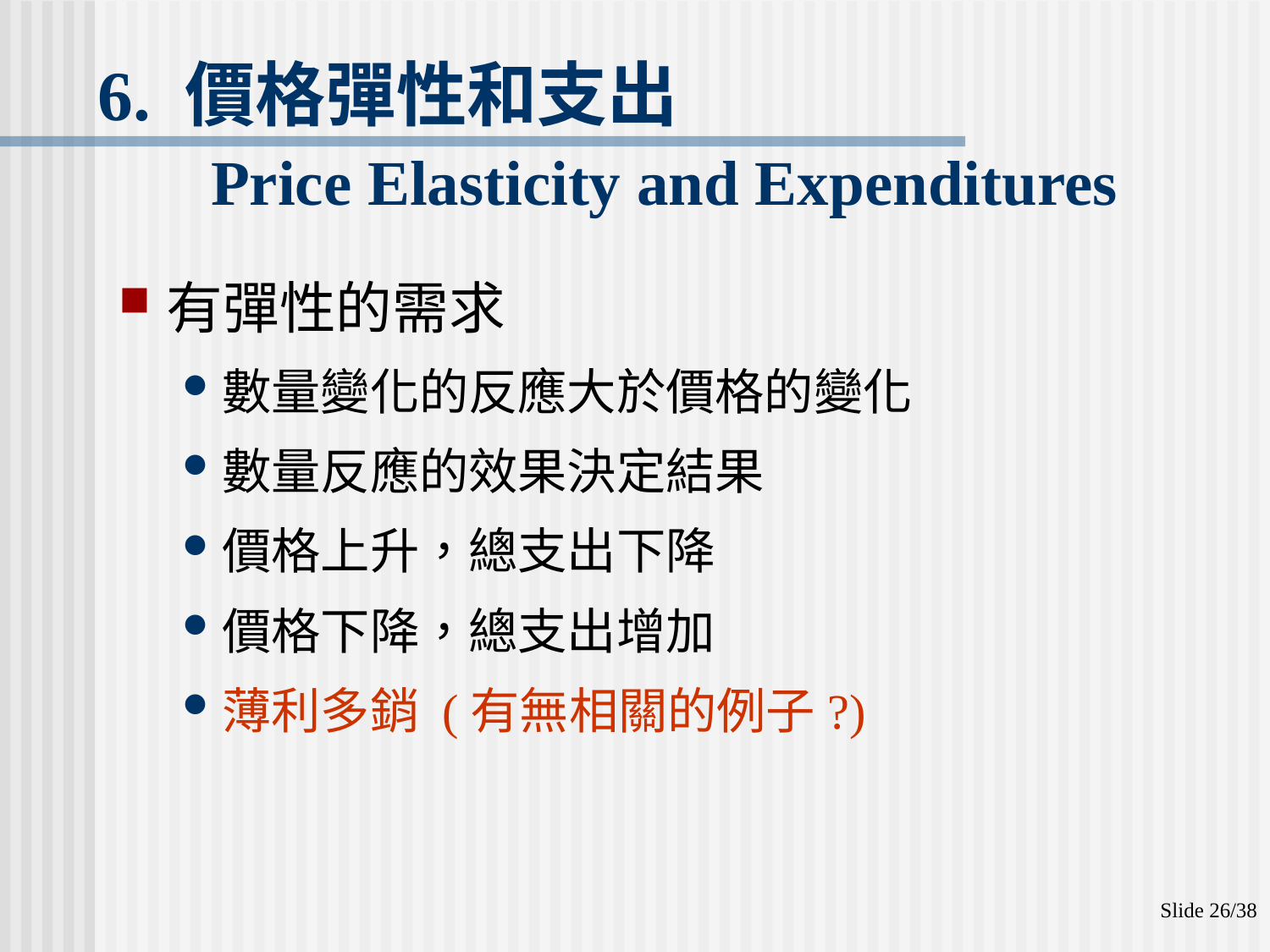

# 6. 價格彈性和支出 Price Elasticity and Expenditures
有彈性的需求
數量變化的反應大於價格的變化
數量反應的效果決定結果
價格上升，總支出下降
價格下降，總支出增加
薄利多銷 (有無相關的例子?)
Slide 26/38